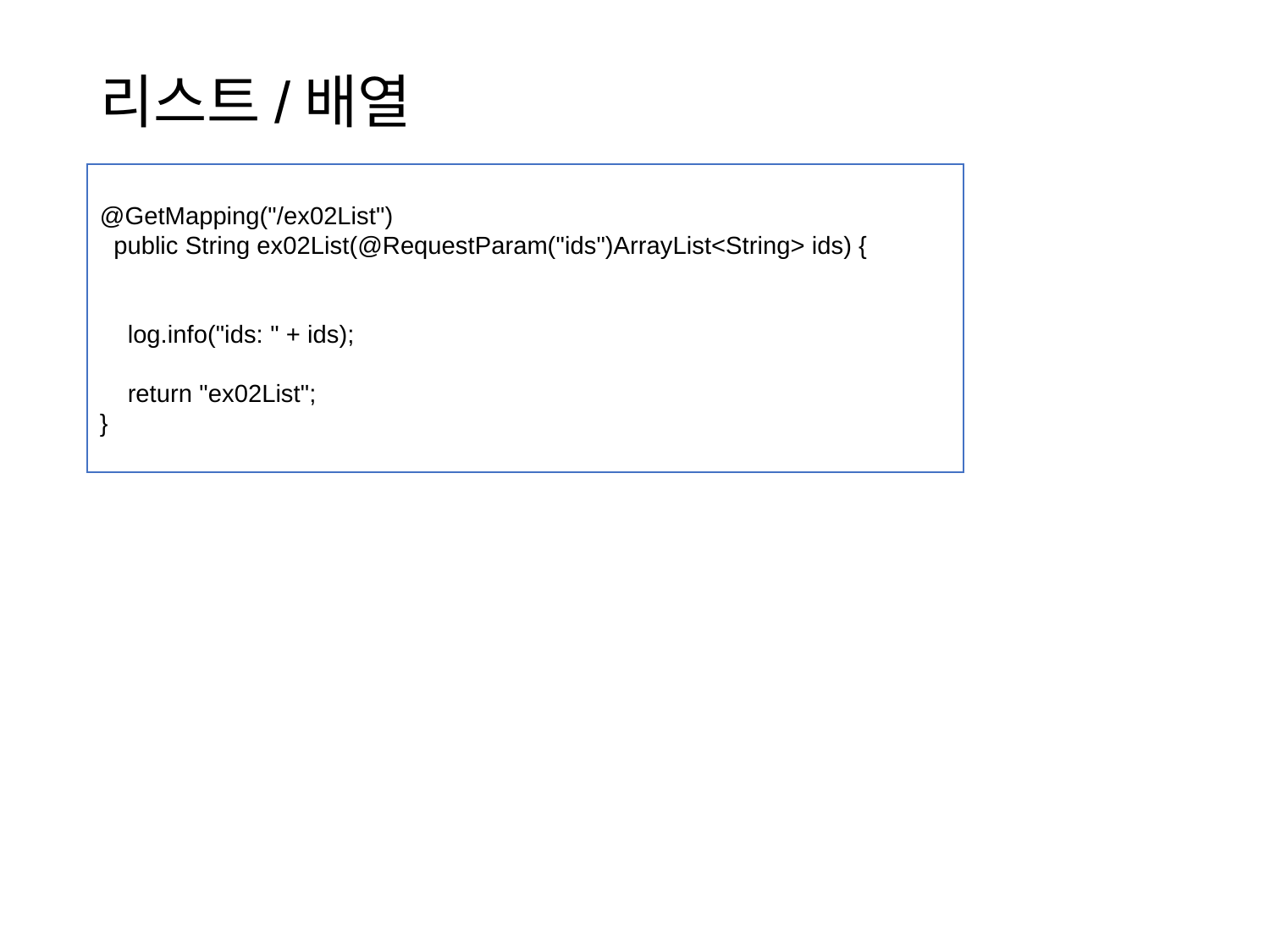

# 리스트/배열

@GetMapping("/ex02List")
  public String ex02List(@RequestParam("ids")ArrayList<String> ids) {

    log.info("ids: " + ids);

    return "ex02List";
}